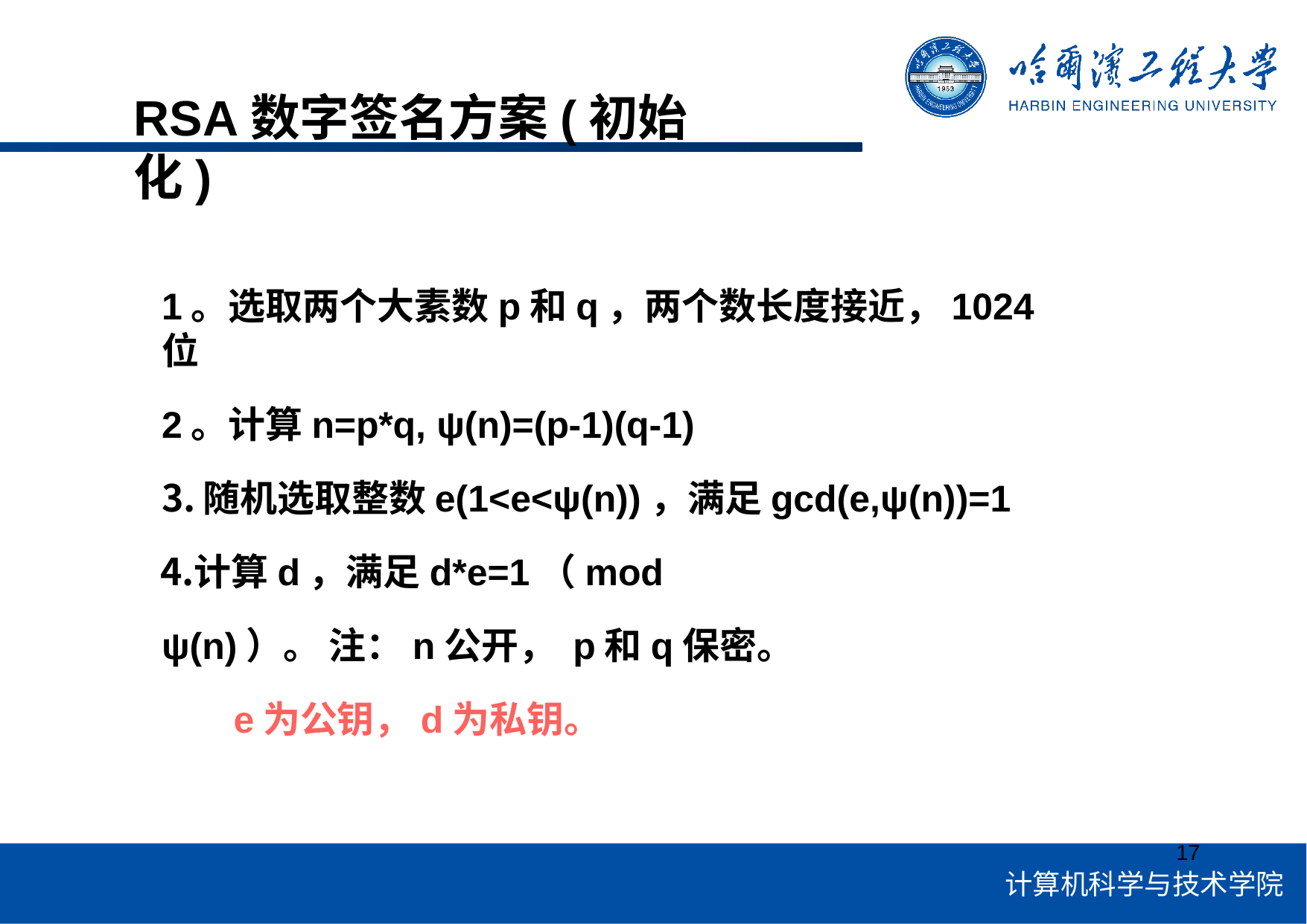

# RSA数字签名方案(初始化)
1。选取两个大素数p和q，两个数长度接近，1024位
2。计算n=p*q, ψ(n)=(p-1)(q-1)
随机选取整数e(1<e<ψ(n))，满足gcd(e,ψ(n))=1
计算d，满足d*e=1（mod ψ(n)）。 注：n公开， p和q保密。
e为公钥，d为私钥。
17